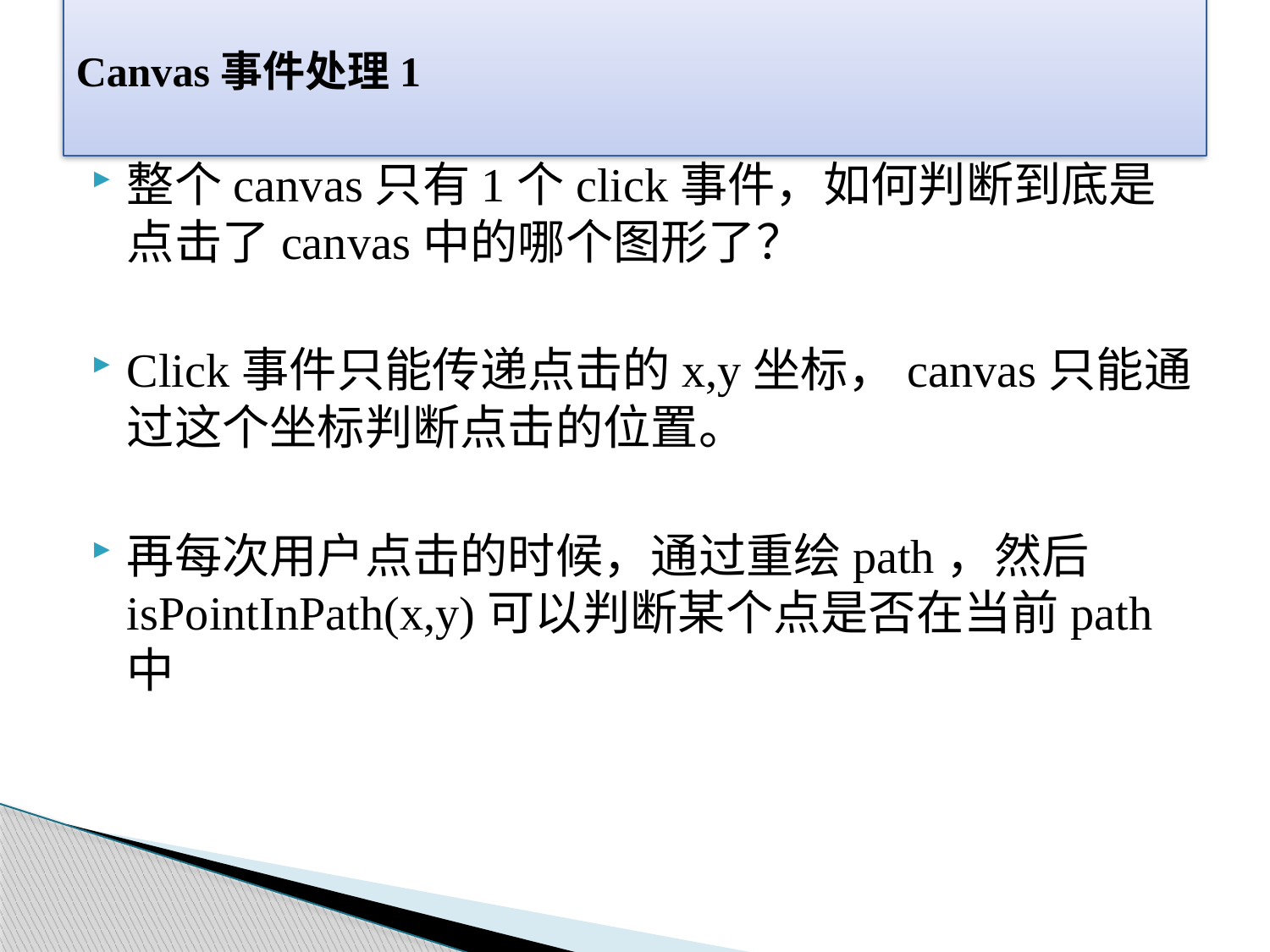

# Canvas事件处理1
整个canvas只有1个click事件，如何判断到底是点击了canvas中的哪个图形了？

Click事件只能传递点击的x,y坐标，canvas只能通过这个坐标判断点击的位置。

再每次用户点击的时候，通过重绘path，然后isPointInPath(x,y)可以判断某个点是否在当前path中